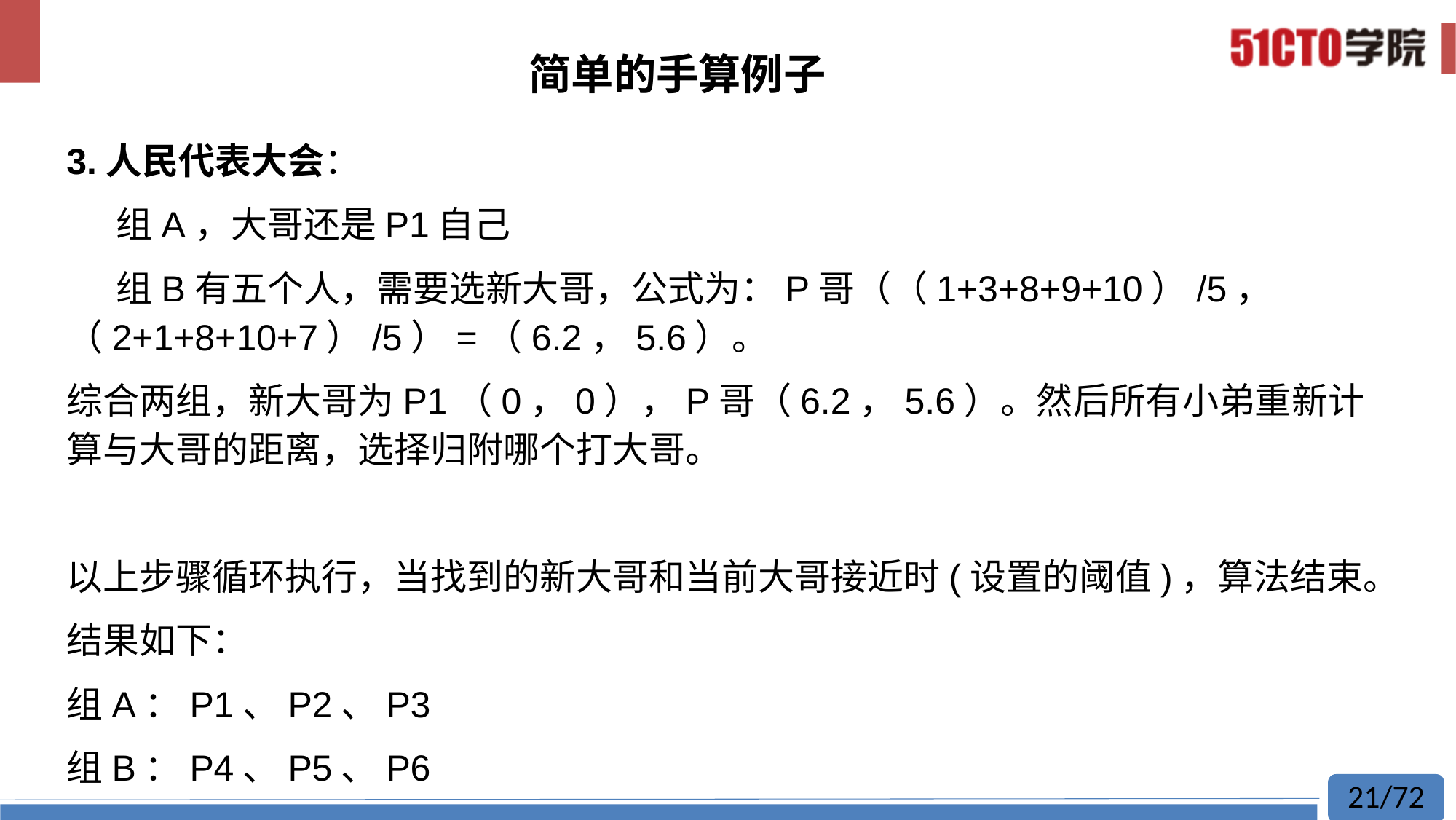

# 简单的手算例子
3.人民代表大会：
     组A，大哥还是P1自己
     组B有五个人，需要选新大哥，公式为：P哥（（1+3+8+9+10）/5，（2+1+8+10+7）/5）=（6.2，5.6）。
综合两组，新大哥为P1（0，0），P哥（6.2，5.6）。然后所有小弟重新计算与大哥的距离，选择归附哪个打大哥。

以上步骤循环执行，当找到的新大哥和当前大哥接近时(设置的阈值)，算法结束。
结果如下：
组A：P1、P2、P3
组B：P4、P5、P6